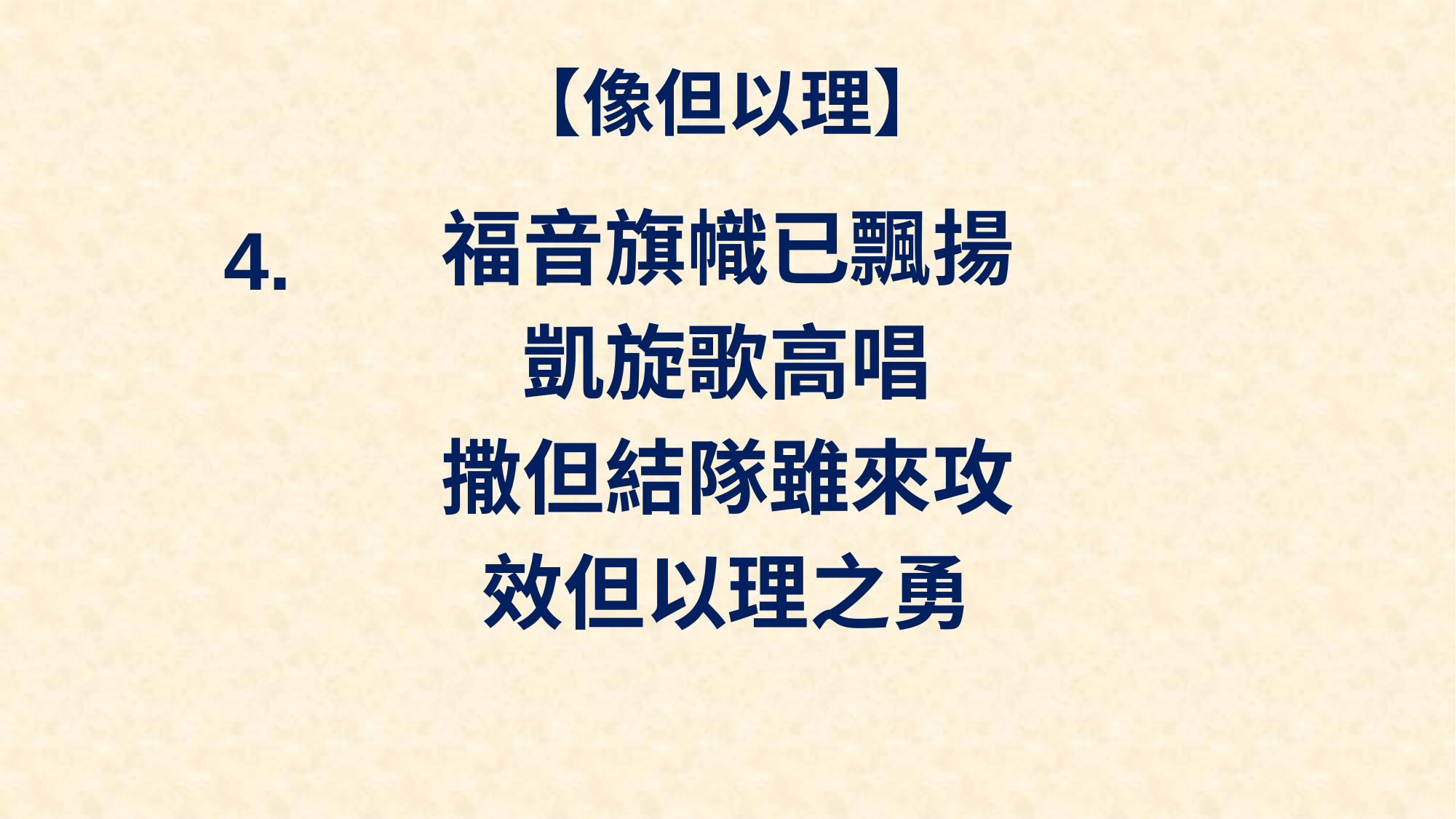

# 【像但以理】
福音旗幟已飄揚
凱旋歌高唱
撒但結隊雖來攻
效但以理之勇
4.